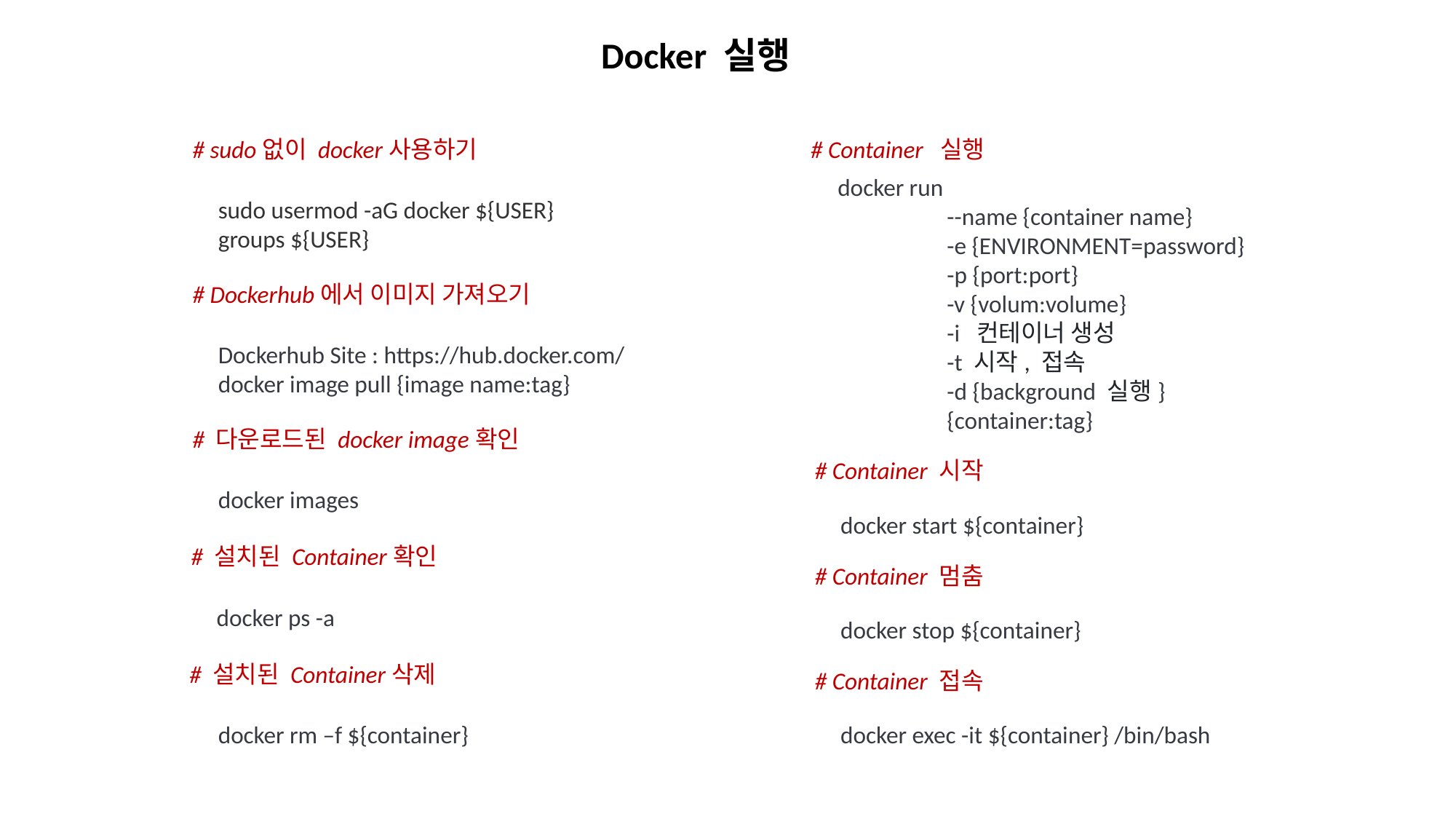

Docker 실행
# sudo없이 docker사용하기
# Container  실행
docker run
	--name {container name}
	-e {ENVIRONMENT=password}
	-p {port:port}
	-v {volum:volume}
	-i  컨테이너 생성
	-t 시작, 접속
	-d {background 실행}
	{container:tag}
sudo usermod -aG docker ${USER}
groups ${USER}
# Dockerhub에서 이미지 가져오기
Dockerhub Site : https://hub.docker.com/
docker image pull {image name:tag}
# 다운로드된 docker image확인
# Container 시작
docker images
docker start ${container}
# 설치된 Container확인
# Container 멈춤
docker ps -a
docker stop ${container}
# 설치된 Container삭제
# Container 접속
docker rm –f ${container}
docker exec -it ${container} /bin/bash